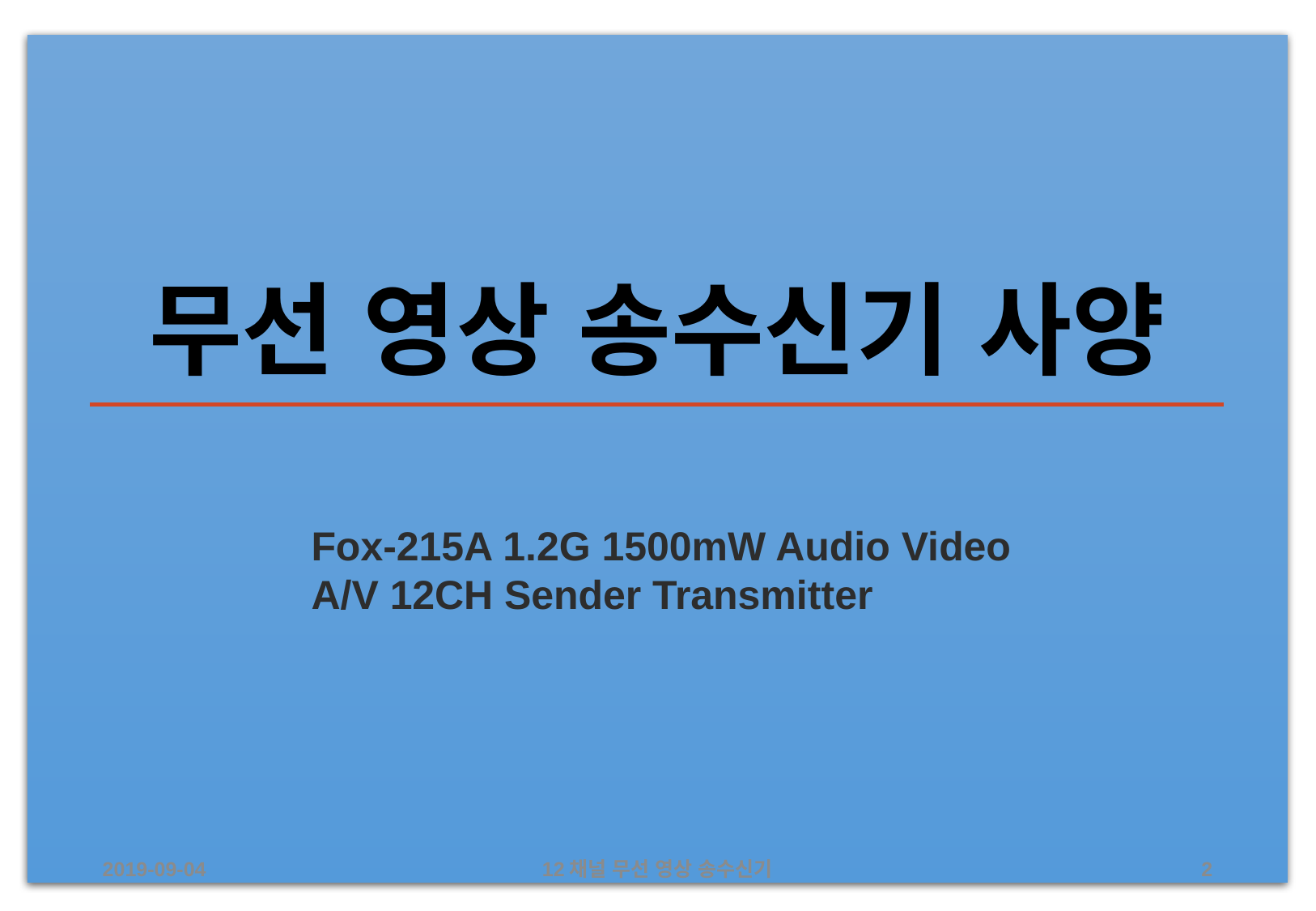

# 무선 영상 송수신기 사양

Fox-215A 1.2G 1500mW Audio Video
A/V 12CH Sender Transmitter
2019-09-04
12채널 무선 영상 송수신기
2